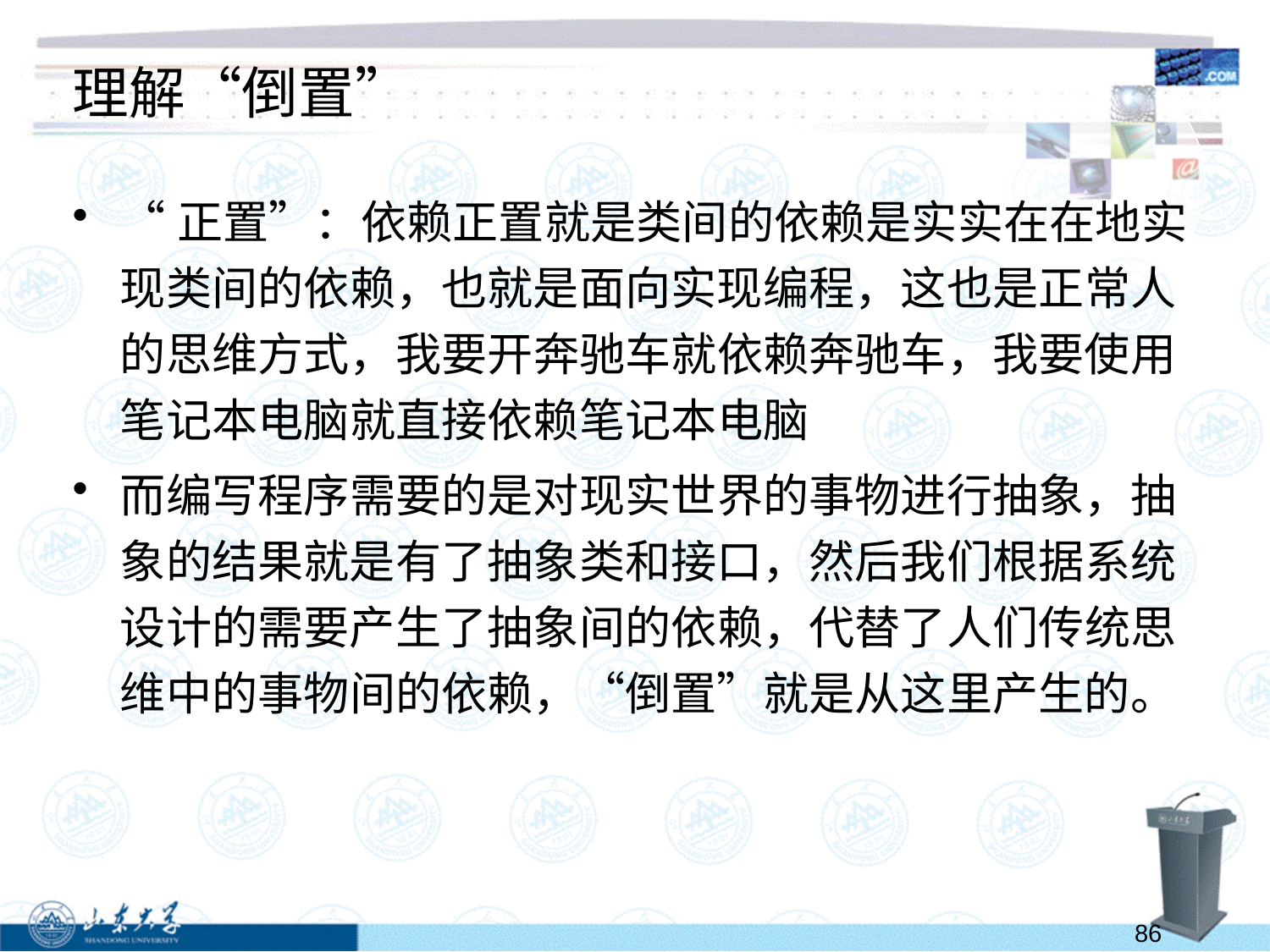

# 理解“倒置”
“正置”：依赖正置就是类间的依赖是实实在在地实现类间的依赖，也就是面向实现编程，这也是正常人的思维方式，我要开奔驰车就依赖奔驰车，我要使用笔记本电脑就直接依赖笔记本电脑
而编写程序需要的是对现实世界的事物进行抽象，抽象的结果就是有了抽象类和接口，然后我们根据系统设计的需要产生了抽象间的依赖，代替了人们传统思维中的事物间的依赖，“倒置”就是从这里产生的。
86